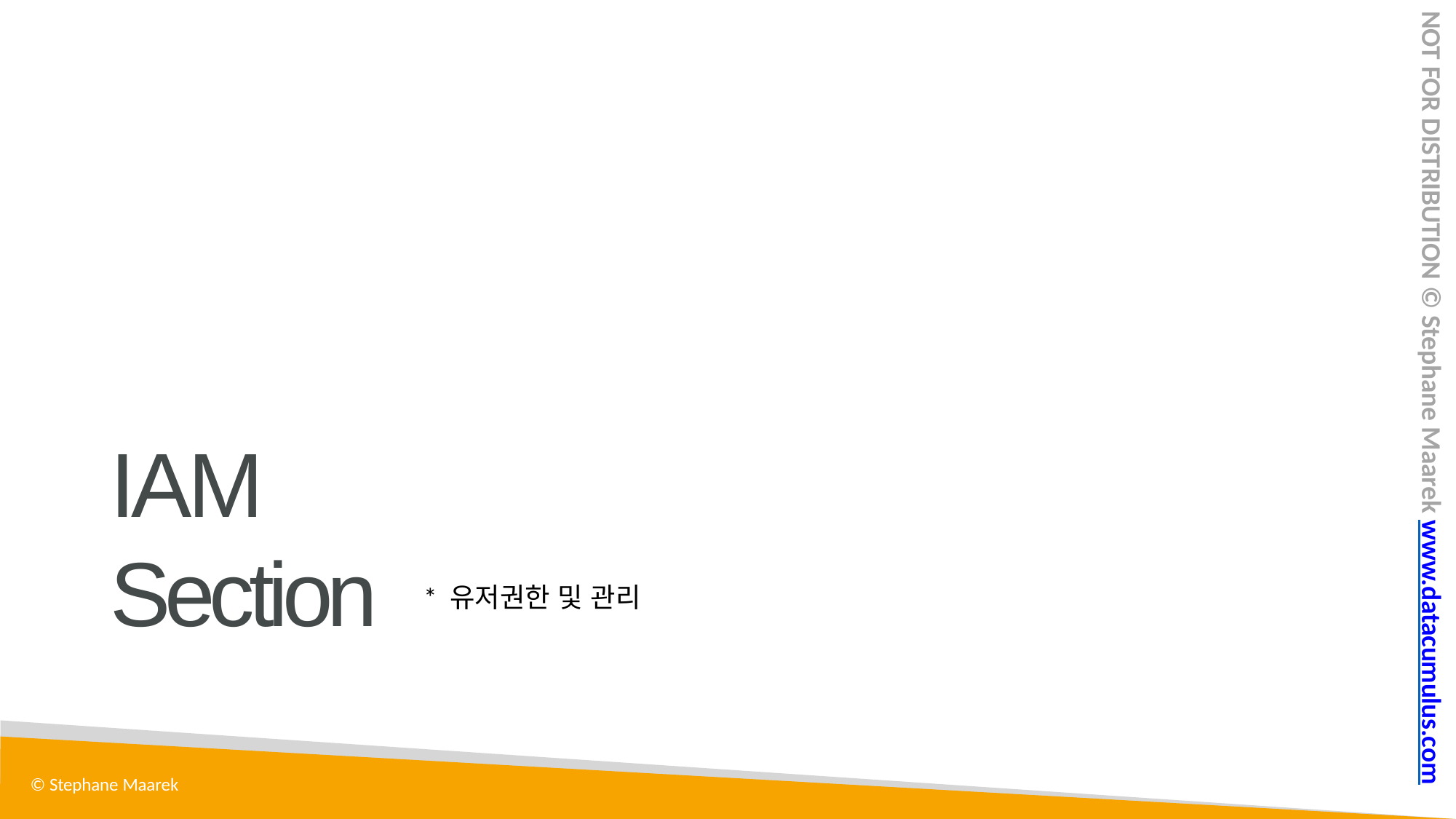

NOT FOR DISTRIBUTION © Stephane Maarek www.datacumulus.com
# IAM Section
* 유저권한 및 관리
© Stephane Maarek